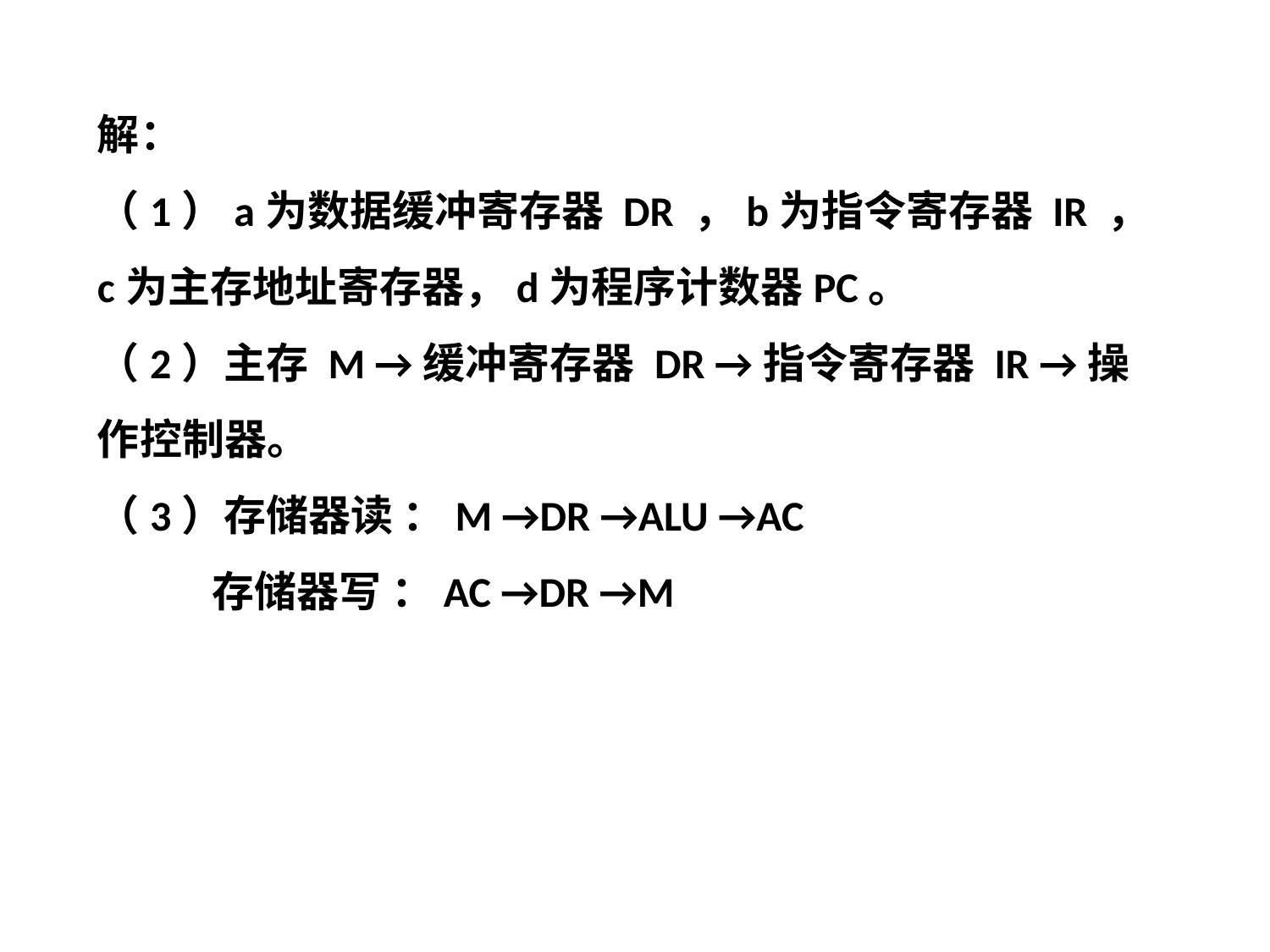

解：
（1）a为数据缓冲寄存器 DR ，b为指令寄存器 IR ，c为主存地址寄存器，d为程序计数器PC。
（2）主存 M →缓冲寄存器 DR →指令寄存器 IR →操作控制器。
（3）存储器读 ：M →DR →ALU →AC
           存储器写 ：AC →DR →M